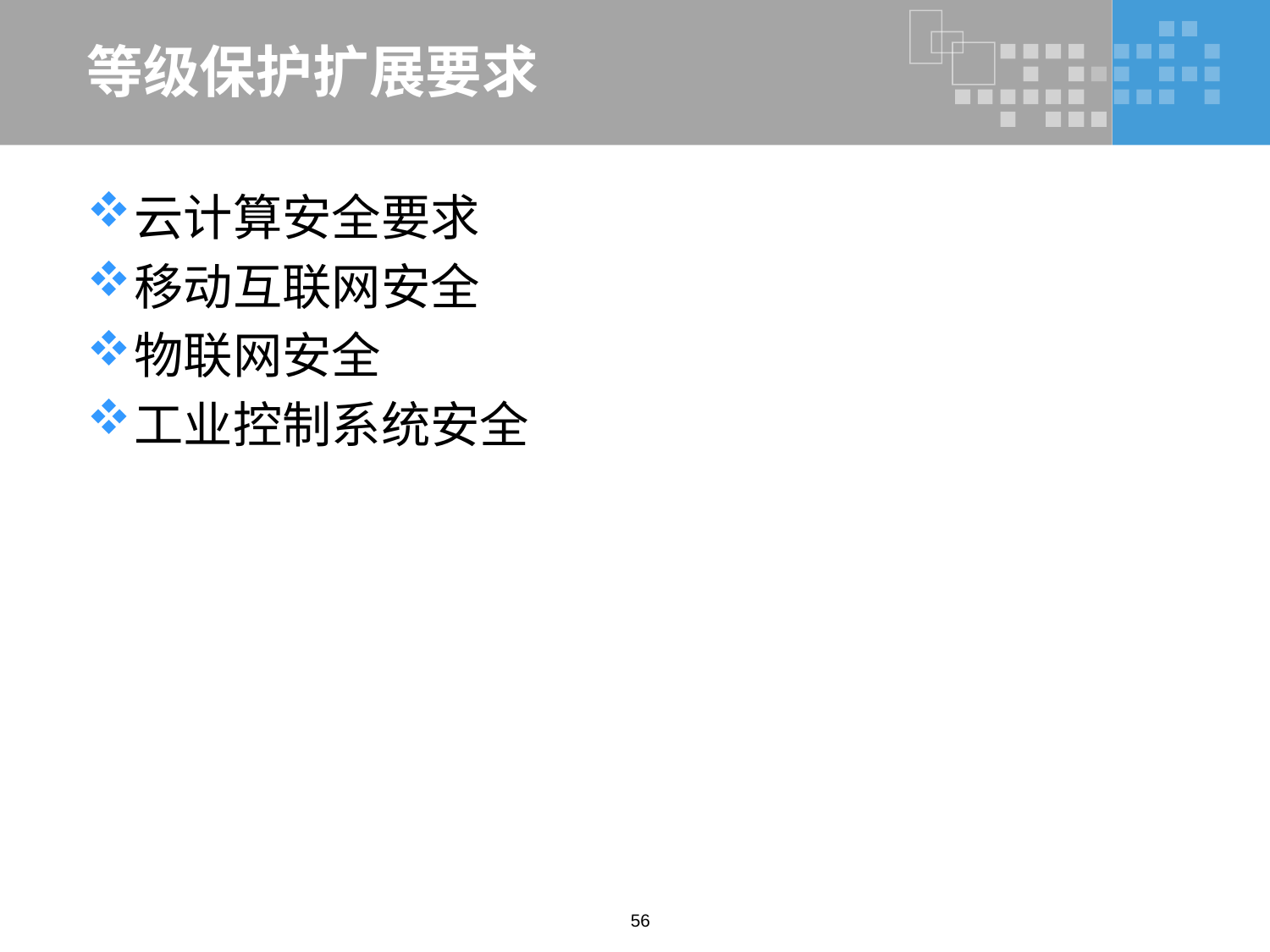

# 等级保护扩展要求
云计算安全要求
移动互联网安全
物联网安全
工业控制系统安全

56